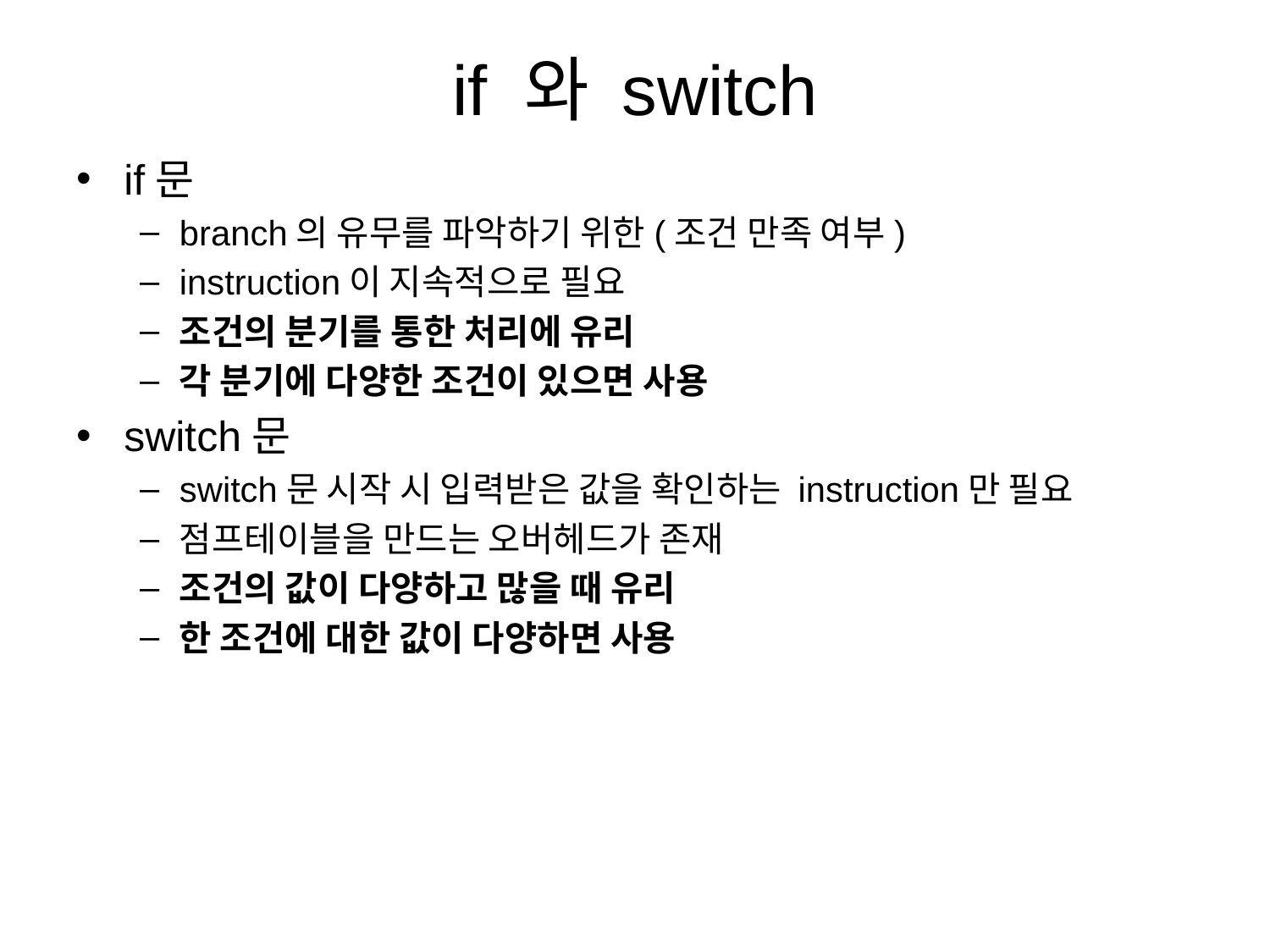

# if 와 switch
if문
branch의 유무를 파악하기 위한(조건 만족 여부)
instruction이 지속적으로 필요
조건의 분기를 통한 처리에 유리
각 분기에 다양한 조건이 있으면 사용
switch문
switch문 시작 시 입력받은 값을 확인하는 instruction만 필요
점프테이블을 만드는 오버헤드가 존재
조건의 값이 다양하고 많을 때 유리
한 조건에 대한 값이 다양하면 사용